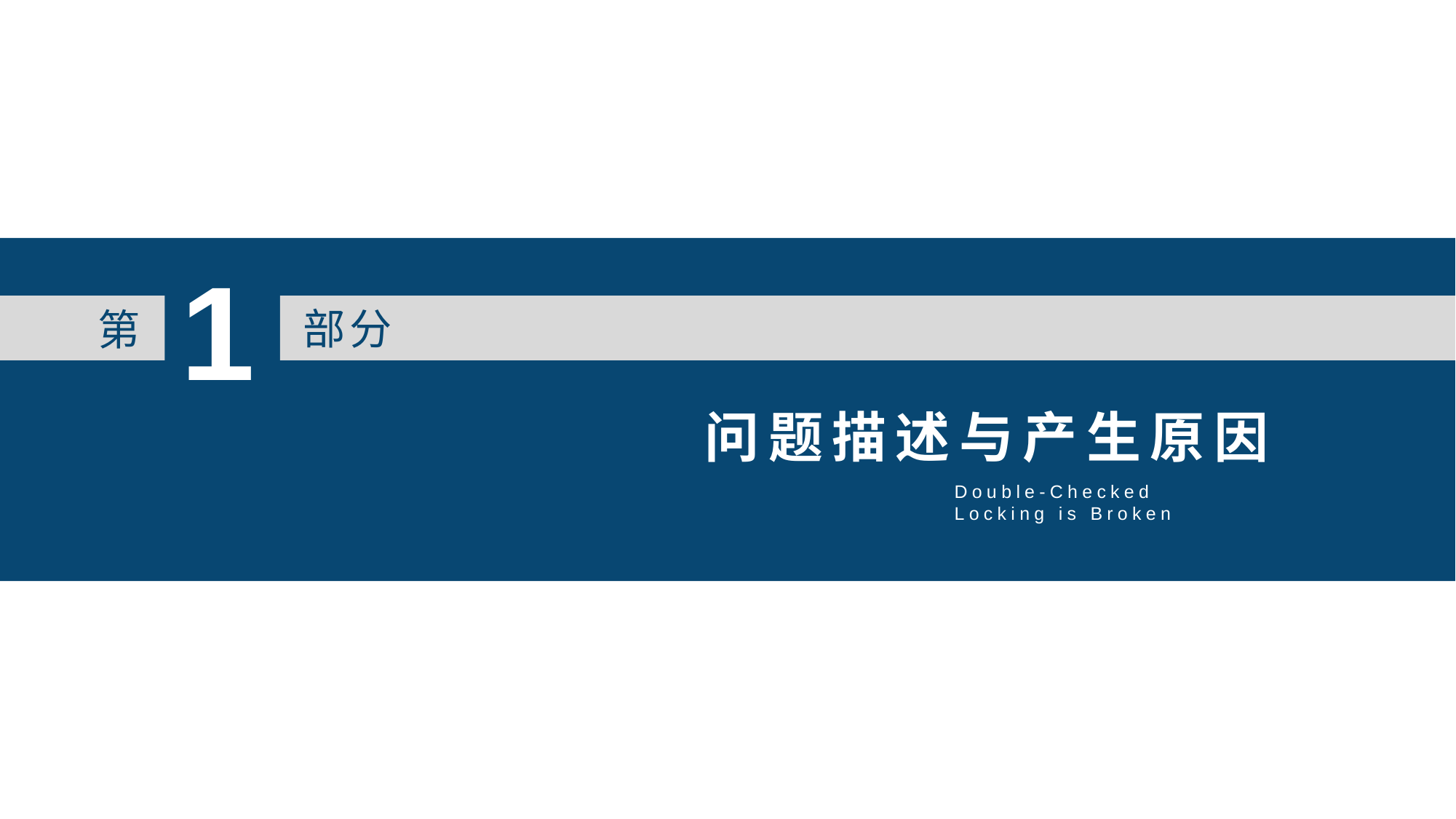

1

部分
第
问题描述与产生原因
Double-Checked
Locking is Broken